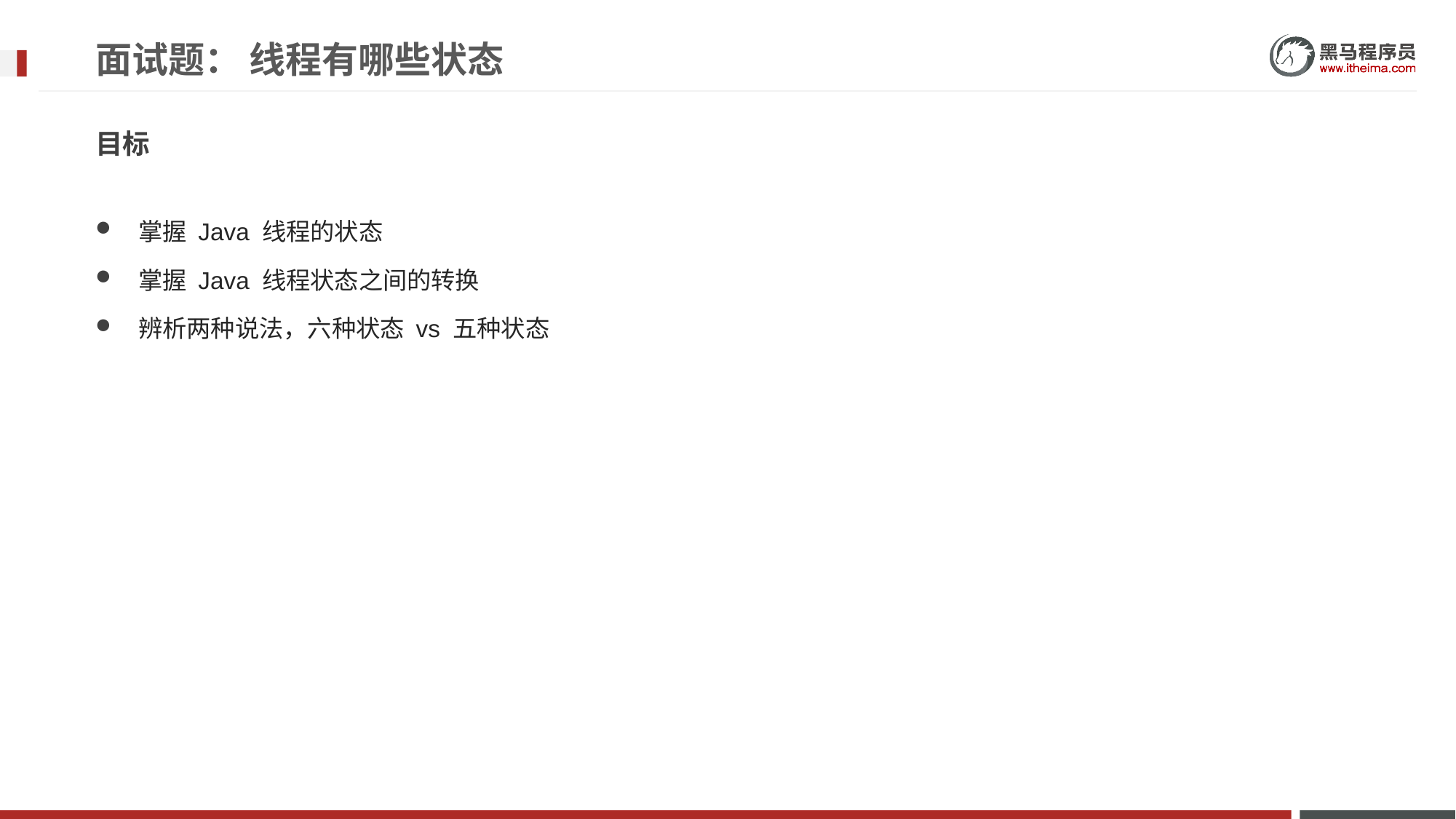

# 面试题： 线程有哪些状态
目标
掌握 Java 线程的状态
掌握 Java 线程状态之间的转换
辨析两种说法，六种状态 vs 五种状态